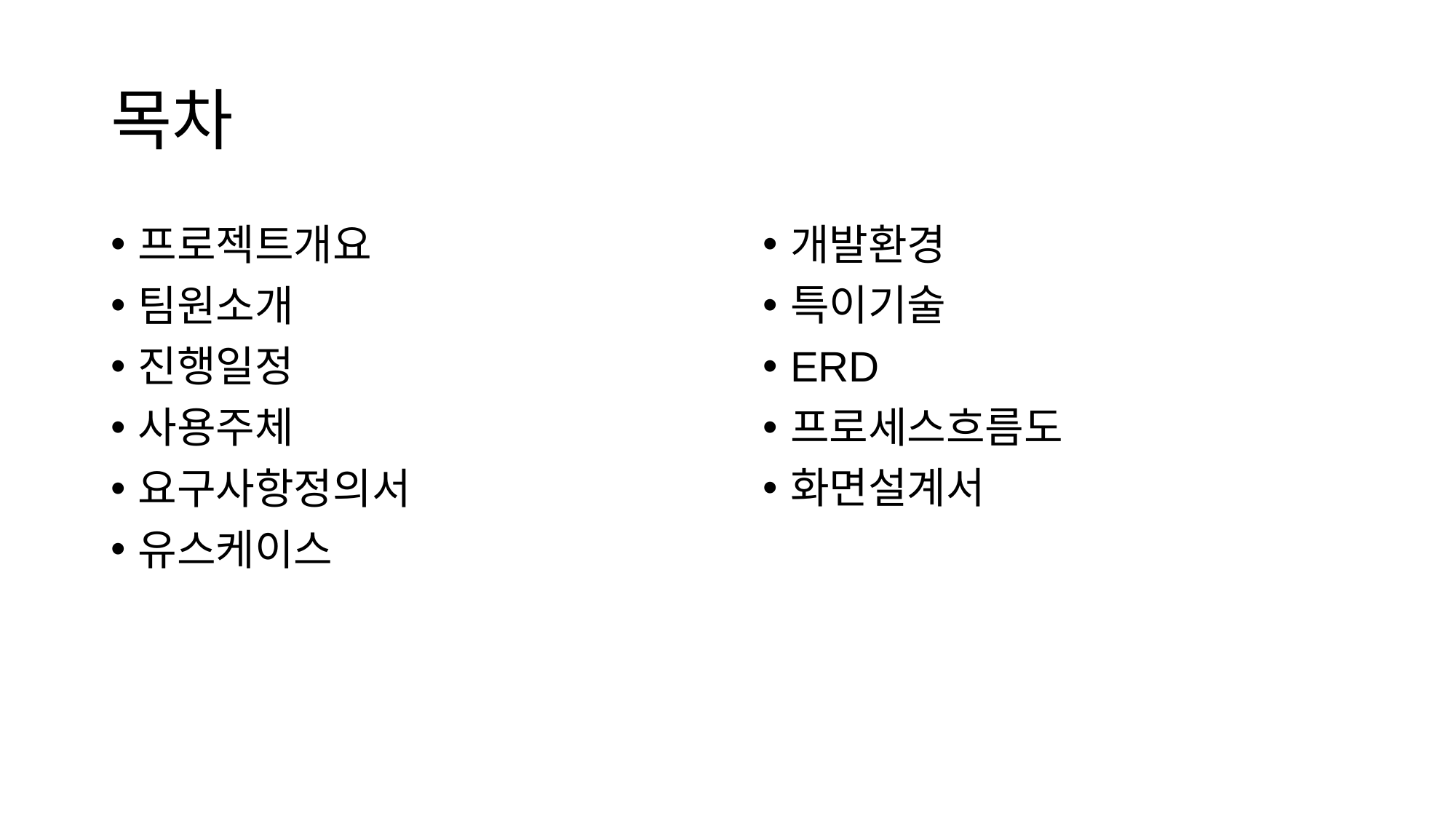

# 목차
프로젝트개요
팀원소개
진행일정
사용주체
요구사항정의서
유스케이스

개발환경
특이기술
ERD
프로세스흐름도
화면설계서